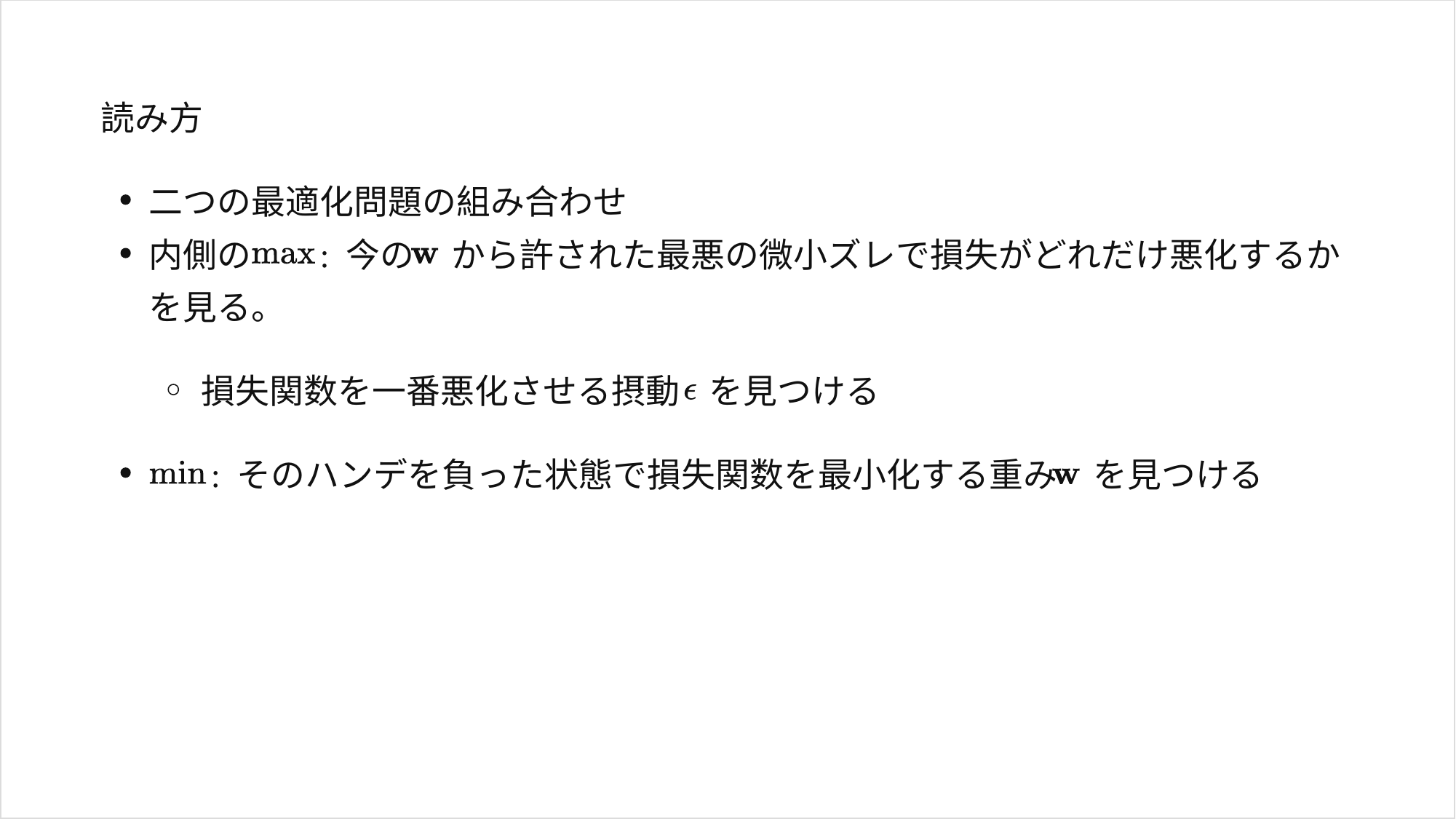

読み方
二つの最適化問題の組み合わせ

内側の
: 今の
 から許された最悪の微小ズレで損失がどれだけ悪化するか

を見る。
損失関数を一番悪化させる摂動
 を見つける

: そのハンデを負った状態で損失関数を最小化する重み
 を見つける